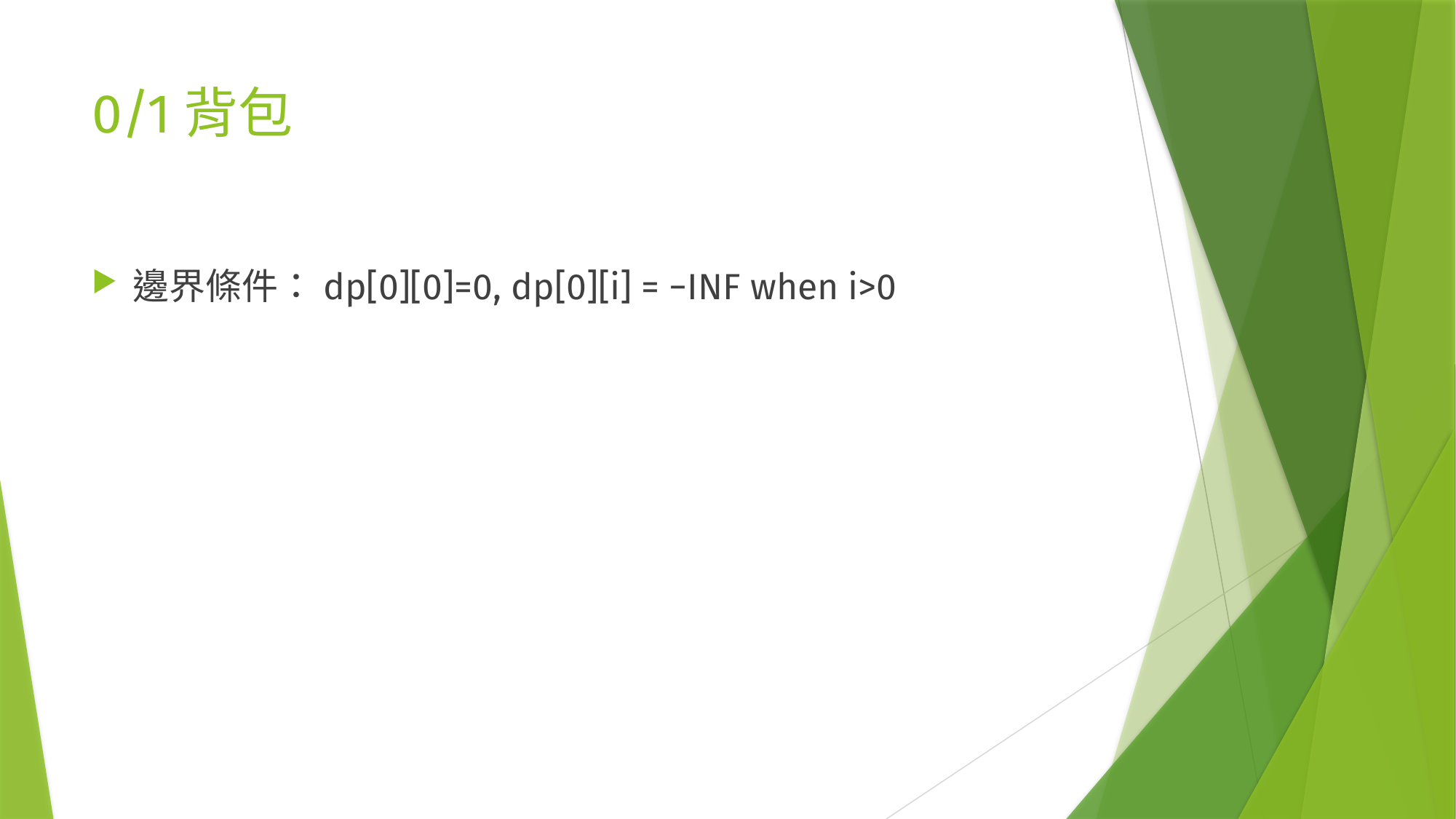

# 0/1背包
邊界條件：dp[0][0]=0, dp[0][i] = −INF when i>0